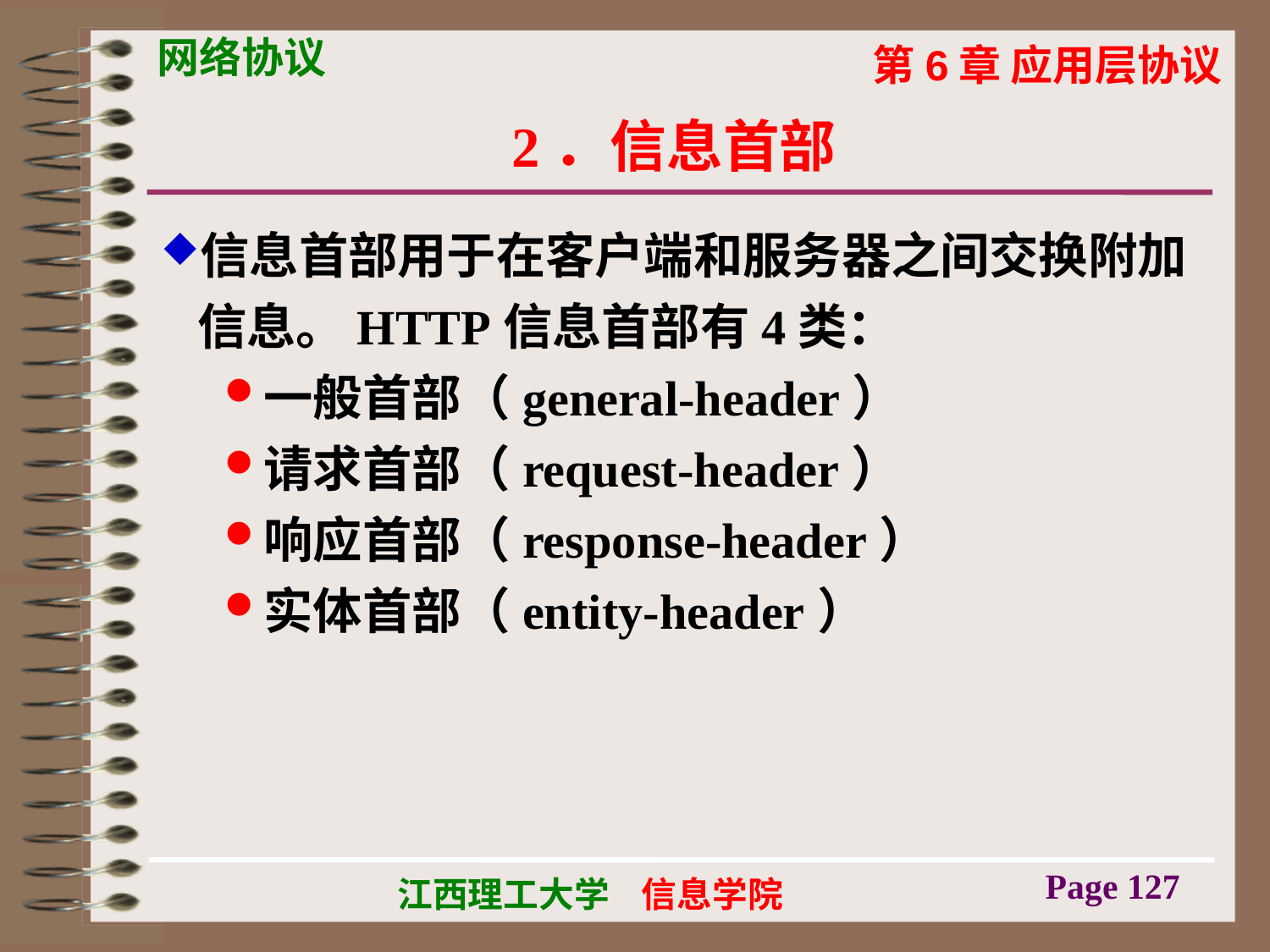

# 2．信息首部
信息首部用于在客户端和服务器之间交换附加信息。HTTP信息首部有4类：
一般首部（general-header）
请求首部（request-header）
响应首部（response-header）
实体首部（entity-header）
Page 127